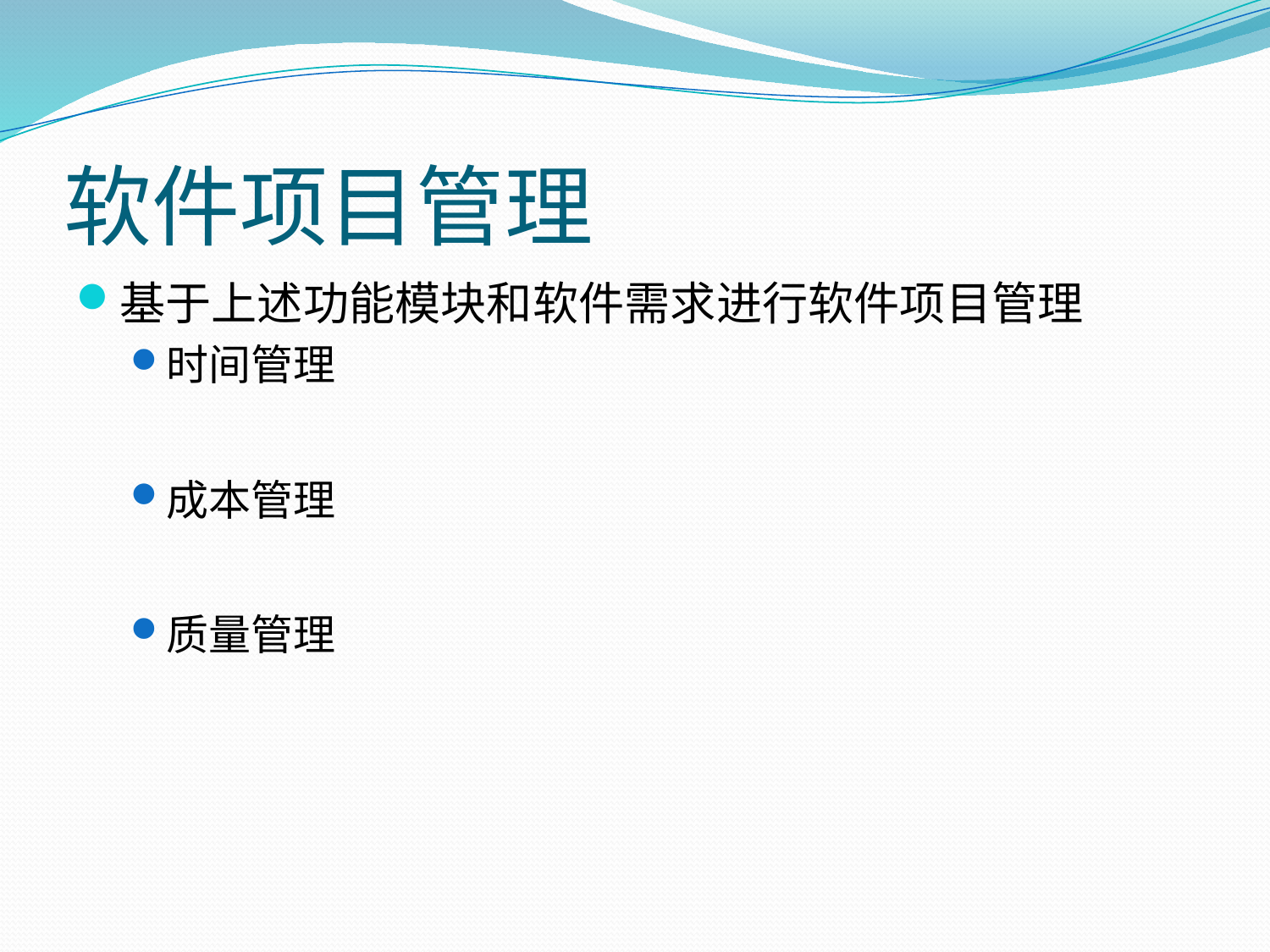

# 软件项目管理
基于上述功能模块和软件需求进行软件项目管理
时间管理

成本管理

质量管理